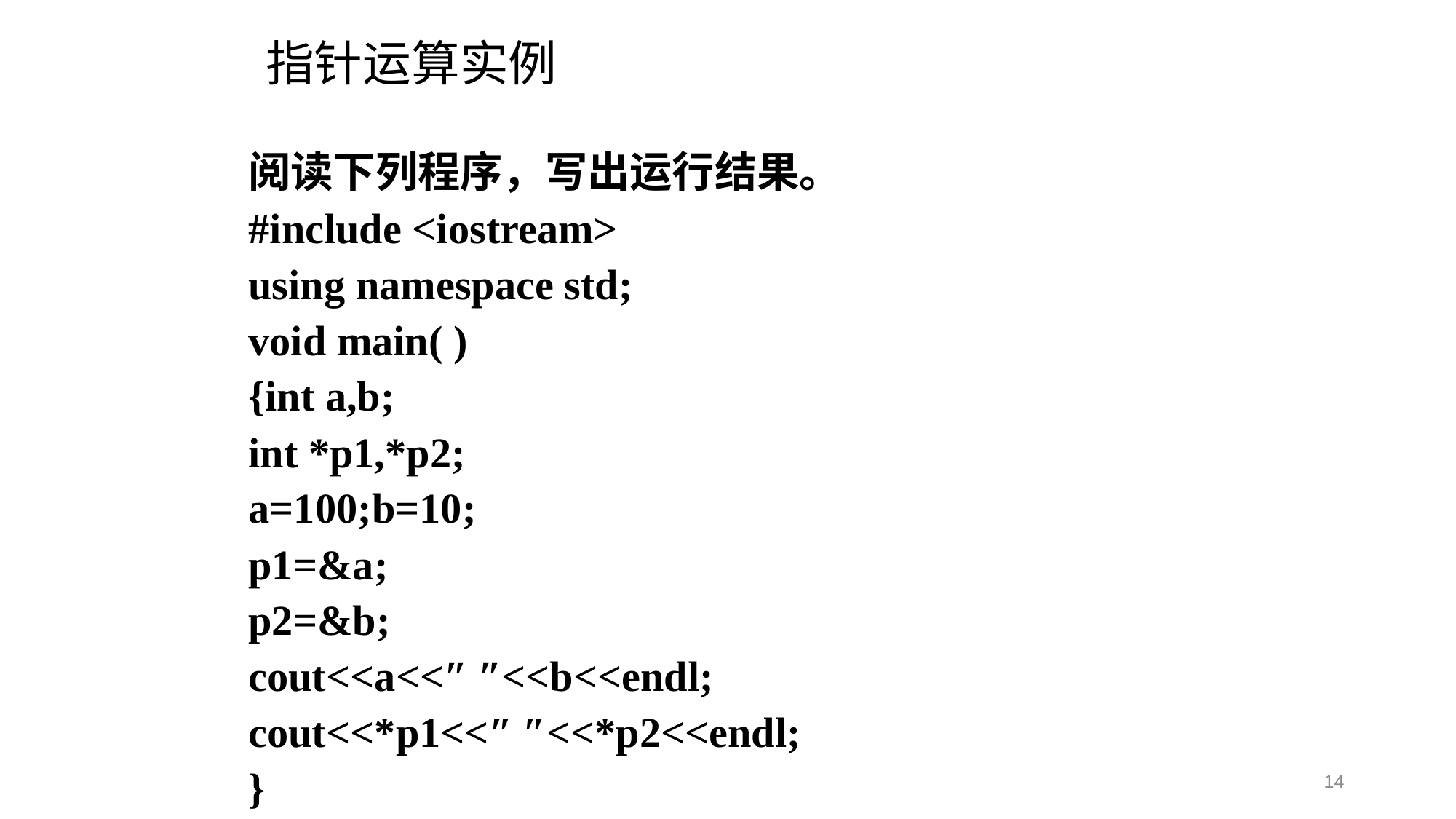

# 指针运算实例
阅读下列程序，写出运行结果。
#include <iostream>
using namespace std;
void main( )
{int a,b;
int *p1,*p2;
a=100;b=10;
p1=&a;
p2=&b;
cout<<a<<″ ″<<b<<endl;
cout<<*p1<<″ ″<<*p2<<endl;
}
14